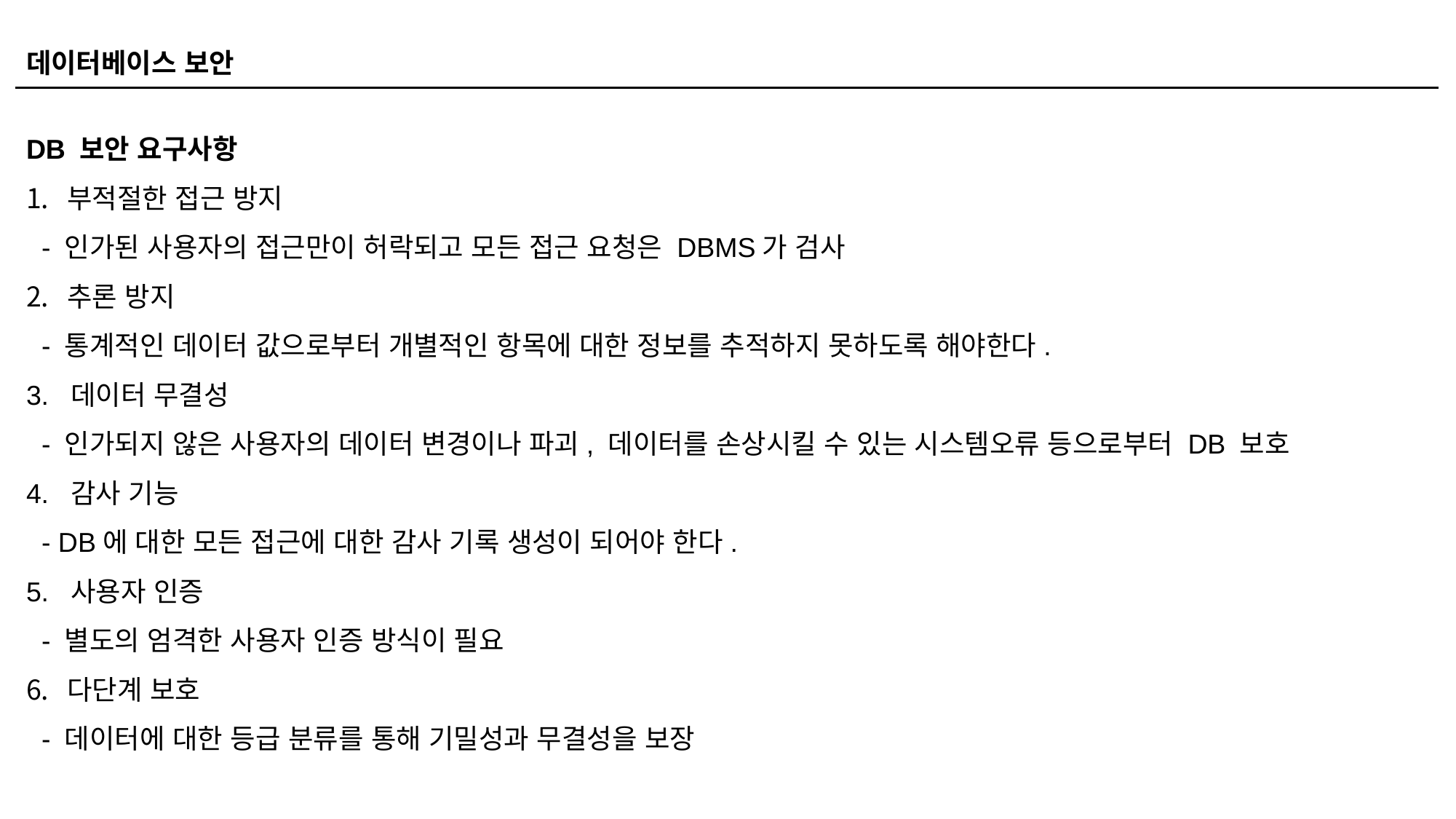

데이터베이스 보안
DB 보안 요구사항
부적절한 접근 방지
  - 인가된 사용자의 접근만이 허락되고 모든 접근 요청은 DBMS가 검사
추론 방지
  - 통계적인 데이터 값으로부터 개별적인 항목에 대한 정보를 추적하지 못하도록 해야한다.
3.  데이터 무결성
  - 인가되지 않은 사용자의 데이터 변경이나 파괴, 데이터를 손상시킬 수 있는 시스템오류 등으로부터 DB 보호
4.  감사 기능
  - DB에 대한 모든 접근에 대한 감사 기록 생성이 되어야 한다.
5.  사용자 인증
  - 별도의 엄격한 사용자 인증 방식이 필요
다단계 보호
  - 데이터에 대한 등급 분류를 통해 기밀성과 무결성을 보장